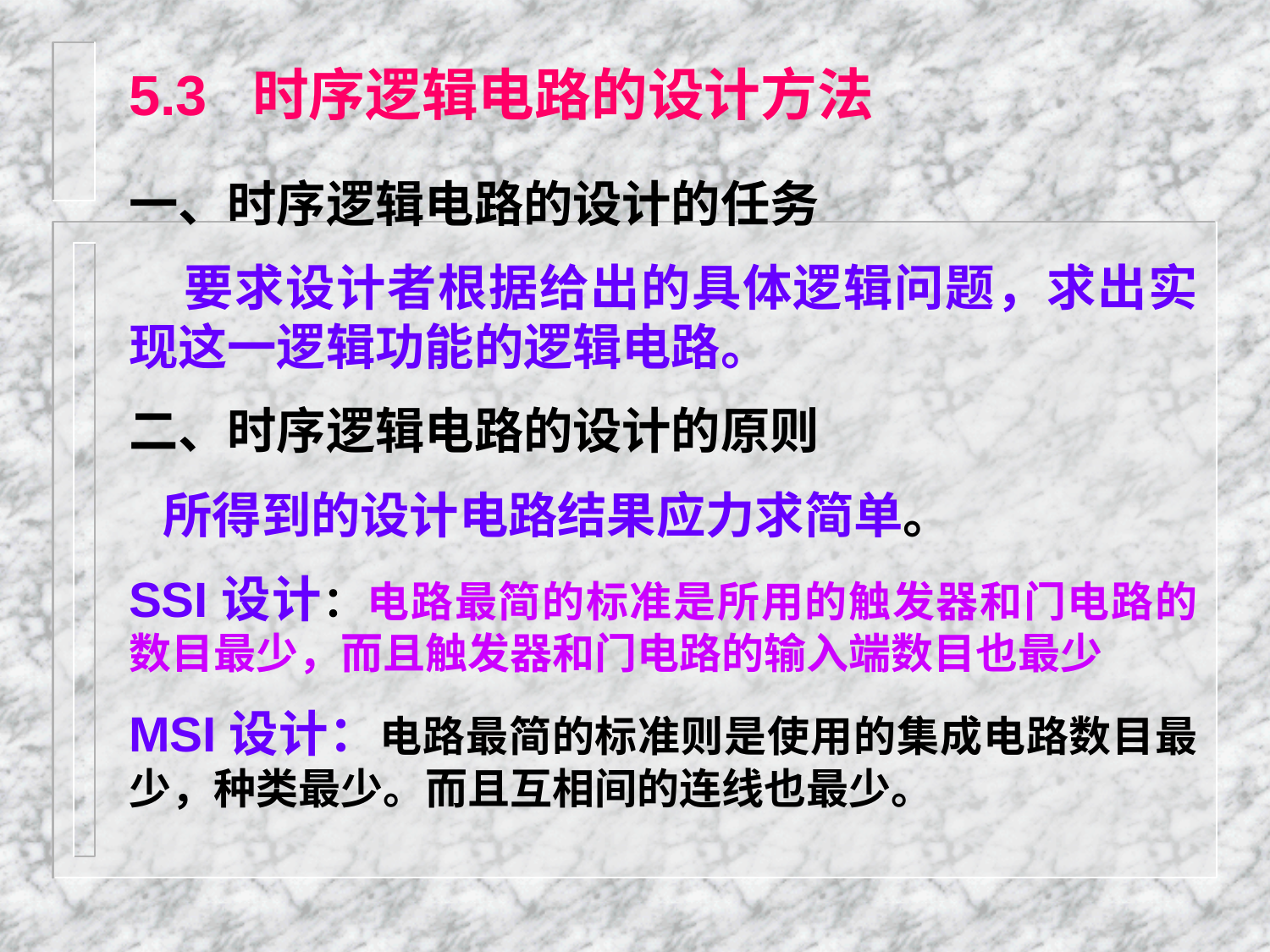

5.3  时序逻辑电路的设计方法
一、时序逻辑电路的设计的任务
    要求设计者根据给出的具体逻辑问题，求出实现这一逻辑功能的逻辑电路。
二、时序逻辑电路的设计的原则
  所得到的设计电路结果应力求简单。
SSI设计：电路最简的标准是所用的触发器和门电路的数目最少，而且触发器和门电路的输入端数目也最少
MSI设计：电路最简的标准则是使用的集成电路数目最少，种类最少。而且互相间的连线也最少。